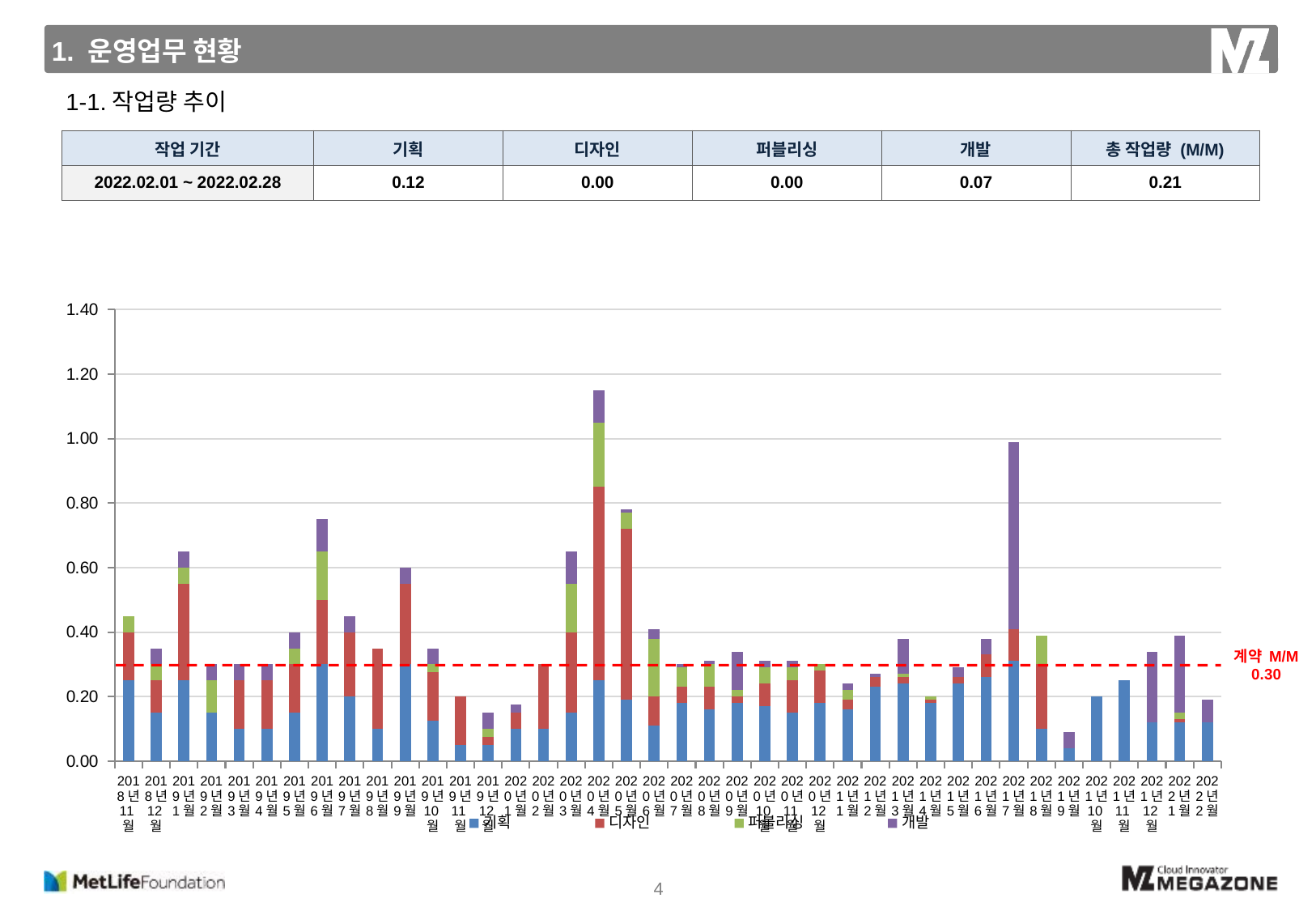

1. 운영업무 현황
1-1.작업량 추이
| 작업 기간 | 기획 | 디자인 | 퍼블리싱 | 개발 | 총 작업량 (M/M) |
| --- | --- | --- | --- | --- | --- |
| 2022.02.01 ~ 2022.02.28 | 0.12 | 0.00 | 0.00 | 0.07 | 0.21 |

### Chart

| Category | 기획 | 디자인 | 퍼블리싱 | 개발 |
|---|---|---|---|---|
| 2018년 11월 | 0.25 | 0.15 | 0.05 | 0.0 |
| 2018년 12월 | 0.15 | 0.1 | 0.05 | 0.05 |
| 2019년 1월 | 0.25 | 0.3 | 0.05 | 0.05 |
| 2019년 2월 | 0.15 | 0.0 | 0.1 | 0.05 |
| 2019년 3월 | 0.1 | 0.15 | 0.0 | 0.05 |
| 2019년 4월 | 0.1 | 0.15 | 0.0 | 0.05 |
| 2019년 5월 | 0.15 | 0.15 | 0.05 | 0.05 |
| 2019년 6월 | 0.3 | 0.2 | 0.15 | 0.1 |
| 2019년 7월 | 0.2 | 0.2 | 0.0 | 0.05 |
| 2019년 8월 | 0.1 | 0.25 | 0.0 | 0.0 |
| 2019년 9월 | 0.3 | 0.25 | 0.0 | 0.05 |
| 2019년 10월 | 0.125 | 0.15 | 0.025 | 0.05 |
| 2019년 11월 | 0.05 | 0.15 | 0.0 | 0.0 |
| 2019년 12월 | 0.05 | 0.025 | 0.025 | 0.05 |
| 2020년 1월 | 0.1 | 0.05 | 0.0 | 0.025 |
| 2020년 2월 | 0.1 | 0.2 | 0.0 | 0.0 |
| 2020년 3월 | 0.15 | 0.25 | 0.15 | 0.1 |
| 2020년 4월 | 0.25 | 0.6 | 0.2 | 0.1 |
| 2020년 5월 | 0.19 | 0.53 | 0.05 | 0.01 |
| 2020년 6월 | 0.11 | 0.09 | 0.18 | 0.03 |
| 2020년 7월 | 0.18 | 0.05 | 0.06 | 0.01 |
| 2020년 8월 | 0.16 | 0.07 | 0.07 | 0.01 |
| 2020년 9월 | 0.18 | 0.02 | 0.02 | 0.12 |
| 2020년 10월 | 0.17 | 0.07 | 0.05 | 0.02 |
| 2020년 11월 | 0.15 | 0.1 | 0.04 | 0.02 |
| 2020년 12월 | 0.18 | 0.1 | 0.02 | 0.0 |
| 2021년 1월 | 0.16 | 0.03 | 0.03 | 0.02 |
| 2021년 2월 | 0.23 | 0.03 | 0.0 | 0.01 |
| 2021년 3월 | 0.24 | 0.02 | 0.01 | 0.11 |
| 2021년 4월 | 0.18 | 0.01 | 0.01 | None |
| 2021년 5월 | 0.24 | 0.02 | 0.0 | 0.03 |
| 2021년 6월 | 0.26 | 0.07 | 0.0 | 0.05 |
| 2021년 7월 | 0.31 | 0.1 | 0.0 | 0.58 |
| 2021년 8월 | 0.1 | 0.2 | 0.09 | None |
| 2021년 9월 | 0.04 | 0.0 | None | 0.05 |
| 2021년 10월 | 0.2 | 0.0 | 0.0 | 0.0 |
| 2021년 11월 | 0.25 | 0.0 | 0.0 | 0.0 |
| 2021년 12월 | 0.12 | 0.0 | 0.0 | 0.22 |
| 2022년 1월 | 0.12 | 0.01 | 0.02 | 0.24 |
| 2022년 2월 | 0.12 | 0.0 | 0.0 | 0.07 |
계약 M/M
0.30

4